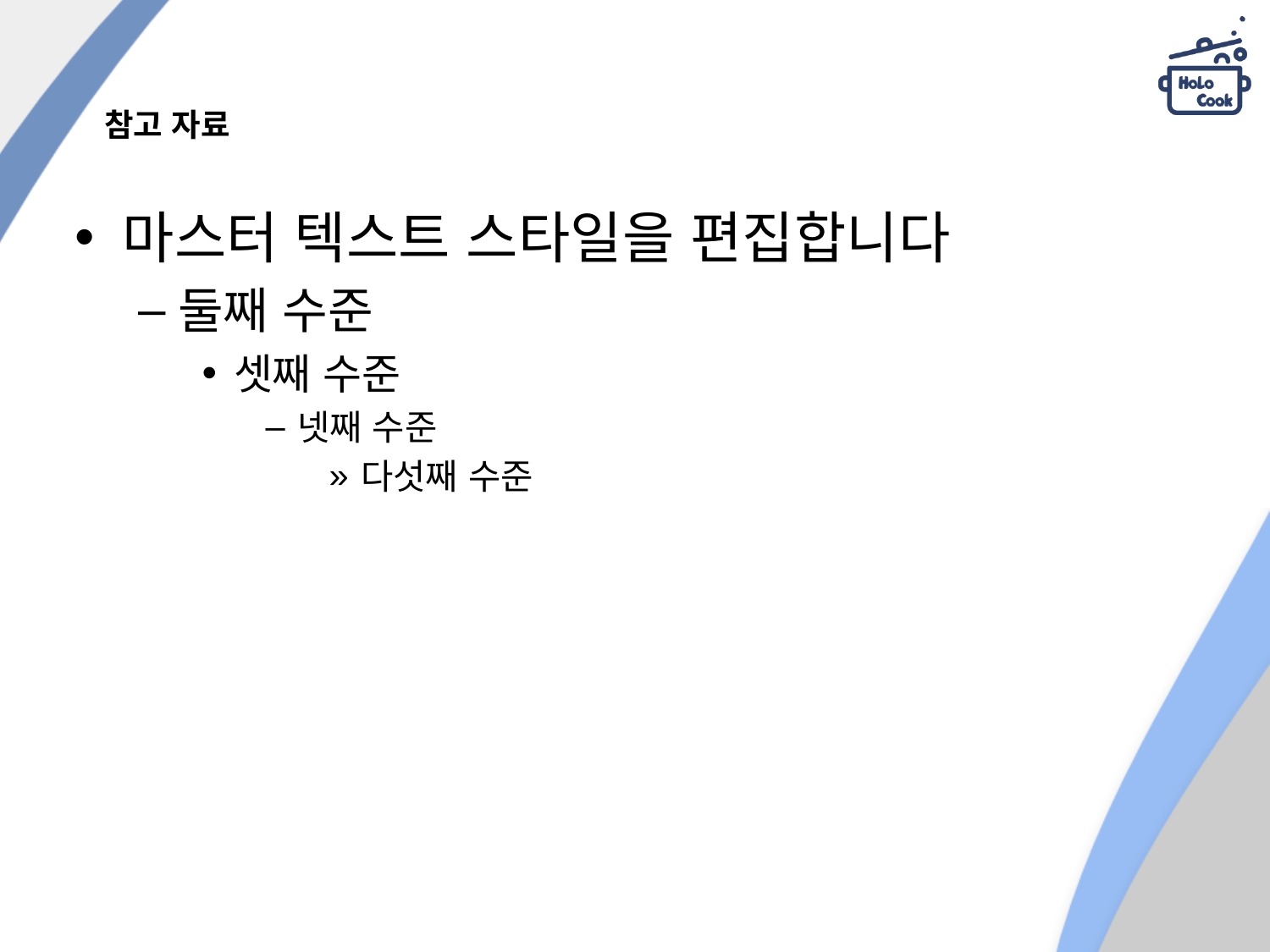

# 참고 자료
마스터 텍스트 스타일을 편집합니다
둘째 수준
셋째 수준
넷째 수준
다섯째 수준